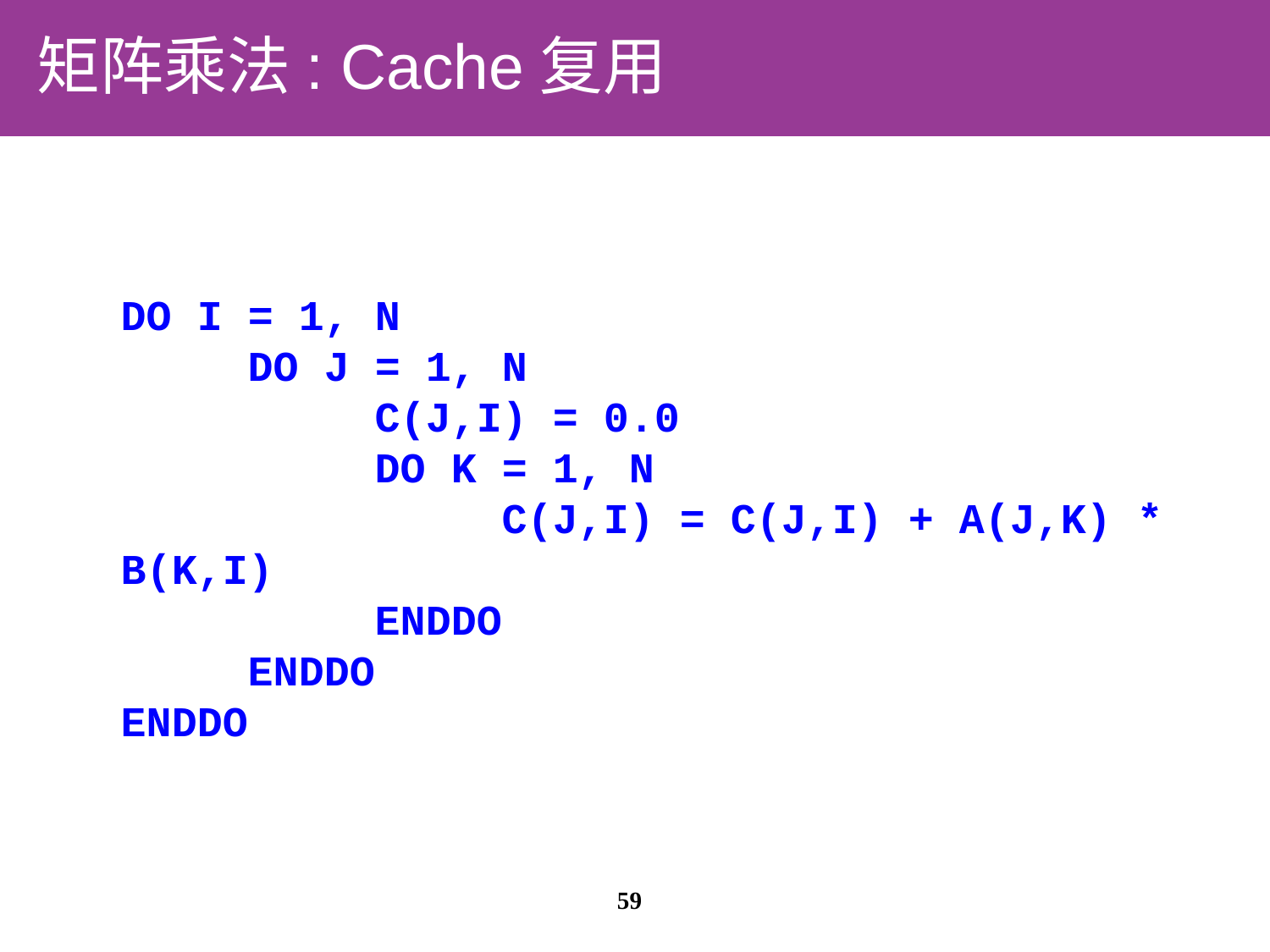

# 矩阵乘法: Cache复用
DO I = 1, N
	DO J = 1, N
		C(J,I) = 0.0
		DO K = 1, N
			C(J,I) = C(J,I) + A(J,K) * B(K,I)
		ENDDO
	ENDDO
ENDDO
59